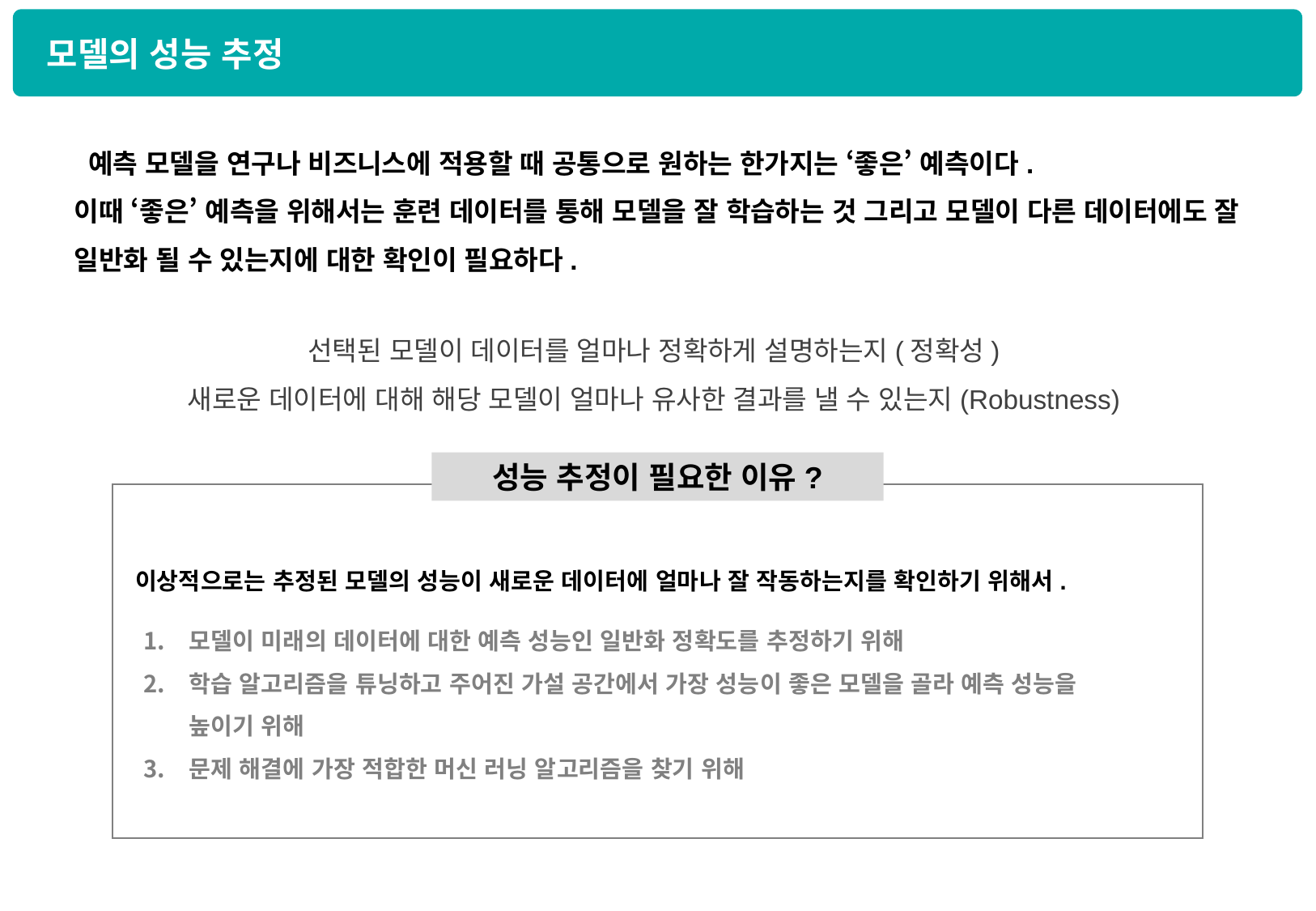

모델의 성능 추정
 예측 모델을 연구나 비즈니스에 적용할 때 공통으로 원하는 한가지는 ‘좋은’ 예측이다.
이때 ‘좋은’ 예측을 위해서는 훈련 데이터를 통해 모델을 잘 학습하는 것 그리고 모델이 다른 데이터에도 잘 일반화 될 수 있는지에 대한 확인이 필요하다.

선택된 모델이 데이터를 얼마나 정확하게 설명하는지(정확성)
새로운 데이터에 대해 해당 모델이 얼마나 유사한 결과를 낼 수 있는지(Robustness)
성능 추정이 필요한 이유?

이상적으로는 추정된 모델의 성능이 새로운 데이터에 얼마나 잘 작동하는지를 확인하기 위해서.
모델이 미래의 데이터에 대한 예측 성능인 일반화 정확도를 추정하기 위해
학습 알고리즘을 튜닝하고 주어진 가설 공간에서 가장 성능이 좋은 모델을 골라 예측 성능을 높이기 위해
문제 해결에 가장 적합한 머신 러닝 알고리즘을 찾기 위해
https://tensorflow.blog/%EB%A8%B8%EC%8B%A0-%EB%9F%AC%EB%8B%9D%EC%9D%98-%EB%AA%A8%EB%8D%B8-%ED%8F%89%EA%B0%80%EC%99%80-%EB%AA%A8%EB%8D%B8-%EC%84%A0%ED%83%9D-%EC%95%8C%EA%B3%A0%EB%A6%AC%EC%A6%98-%EC%84%A0%ED%83%9D-1/